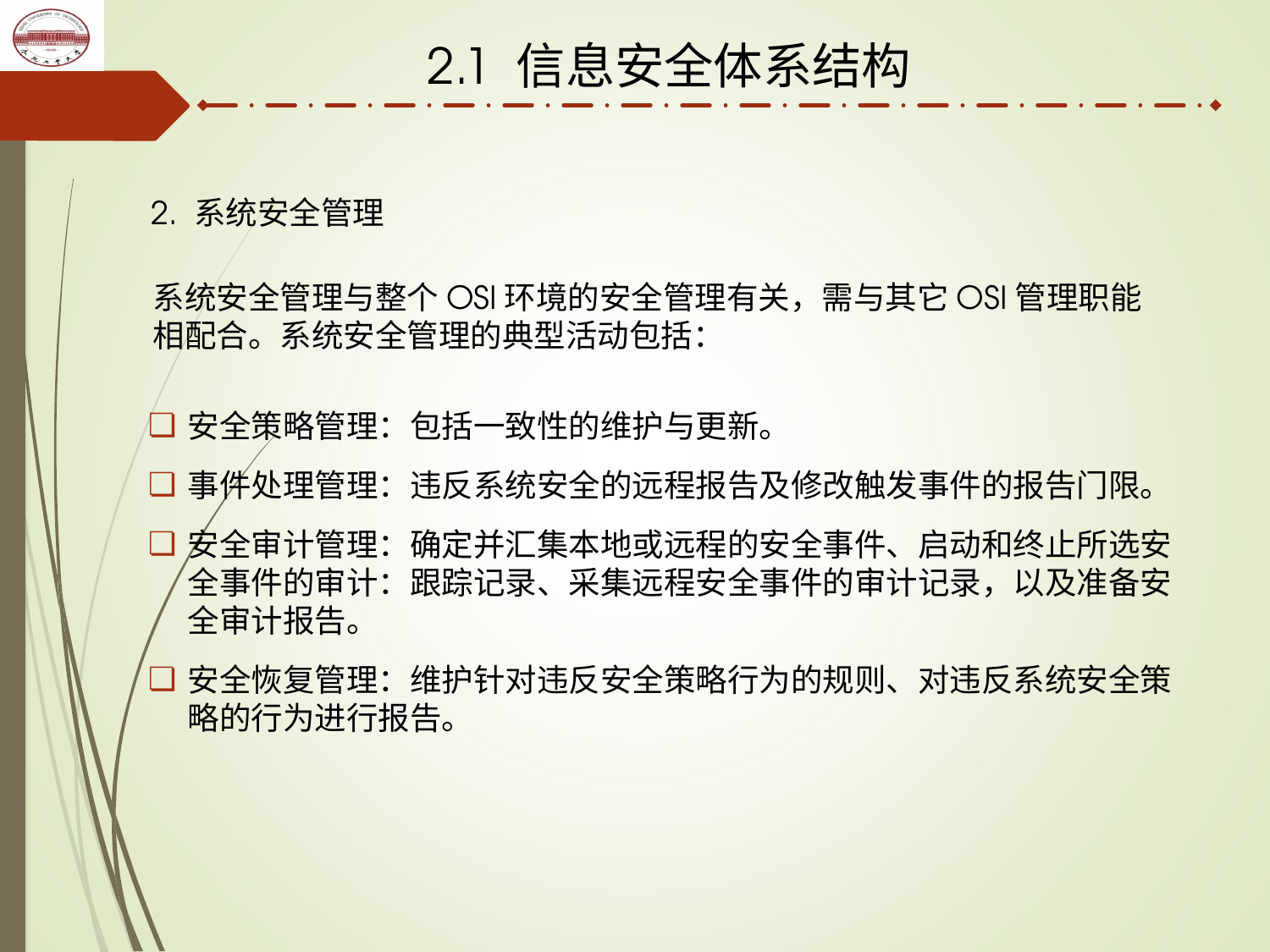

2.1 信息安全体系结构
2. 系统安全管理
系统安全管理与整个OSI环境的安全管理有关，需与其它OSI管理职能相配合。系统安全管理的典型活动包括：

安全策略管理：包括一致性的维护与更新。
事件处理管理：违反系统安全的远程报告及修改触发事件的报告门限。
安全审计管理：确定并汇集本地或远程的安全事件、启动和终止所选安全事件的审计：跟踪记录、采集远程安全事件的审计记录，以及准备安全审计报告。
安全恢复管理：维护针对违反安全策略行为的规则、对违反系统安全策略的行为进行报告。